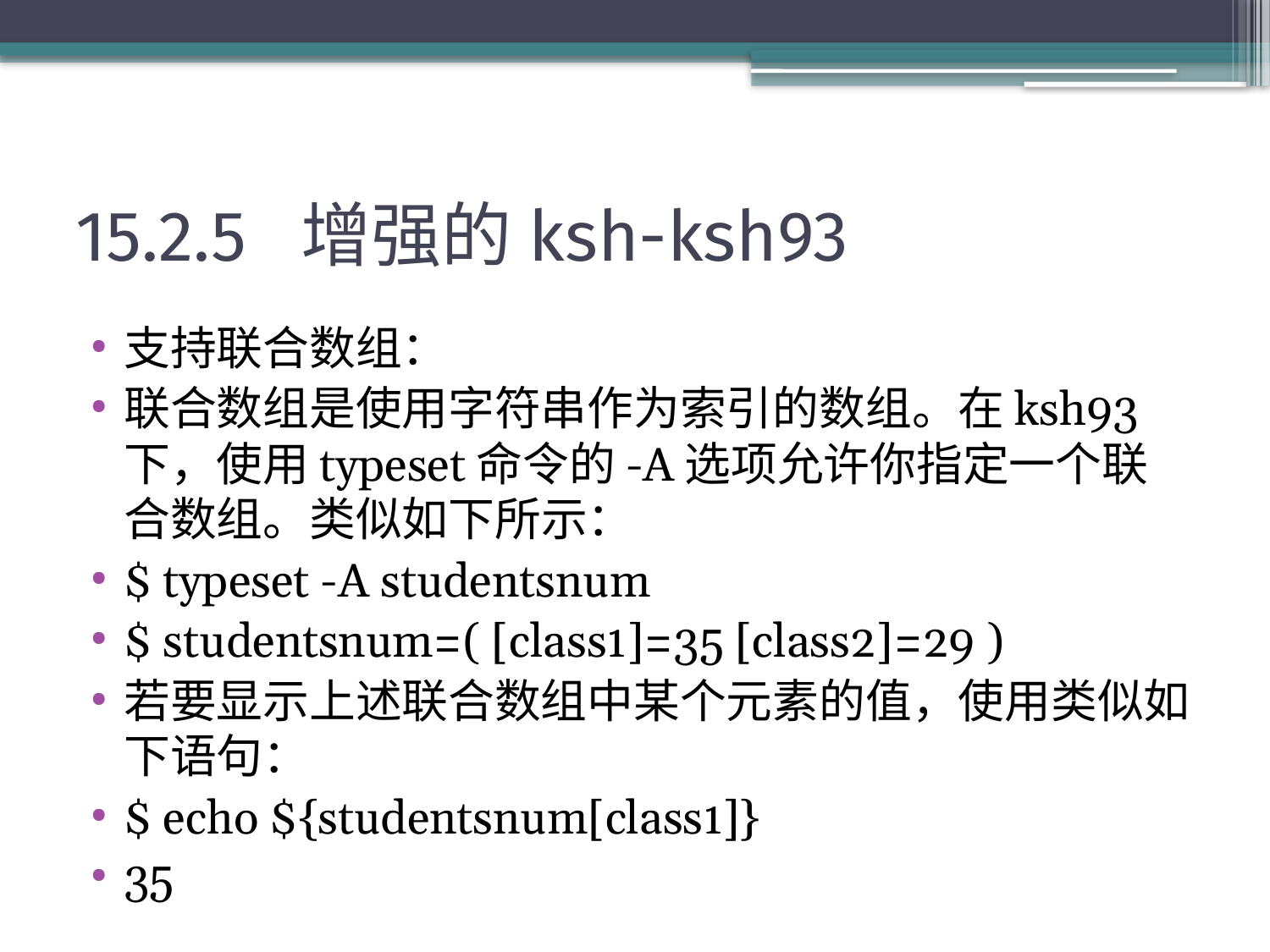

# 15.2.5  增强的ksh-ksh93
支持联合数组：
联合数组是使用字符串作为索引的数组。在ksh93下，使用typeset命令的-A选项允许你指定一个联合数组。类似如下所示：
$ typeset -A studentsnum
$ studentsnum=( [class1]=35 [class2]=29 )
若要显示上述联合数组中某个元素的值，使用类似如下语句：
$ echo ${studentsnum[class1]}
35